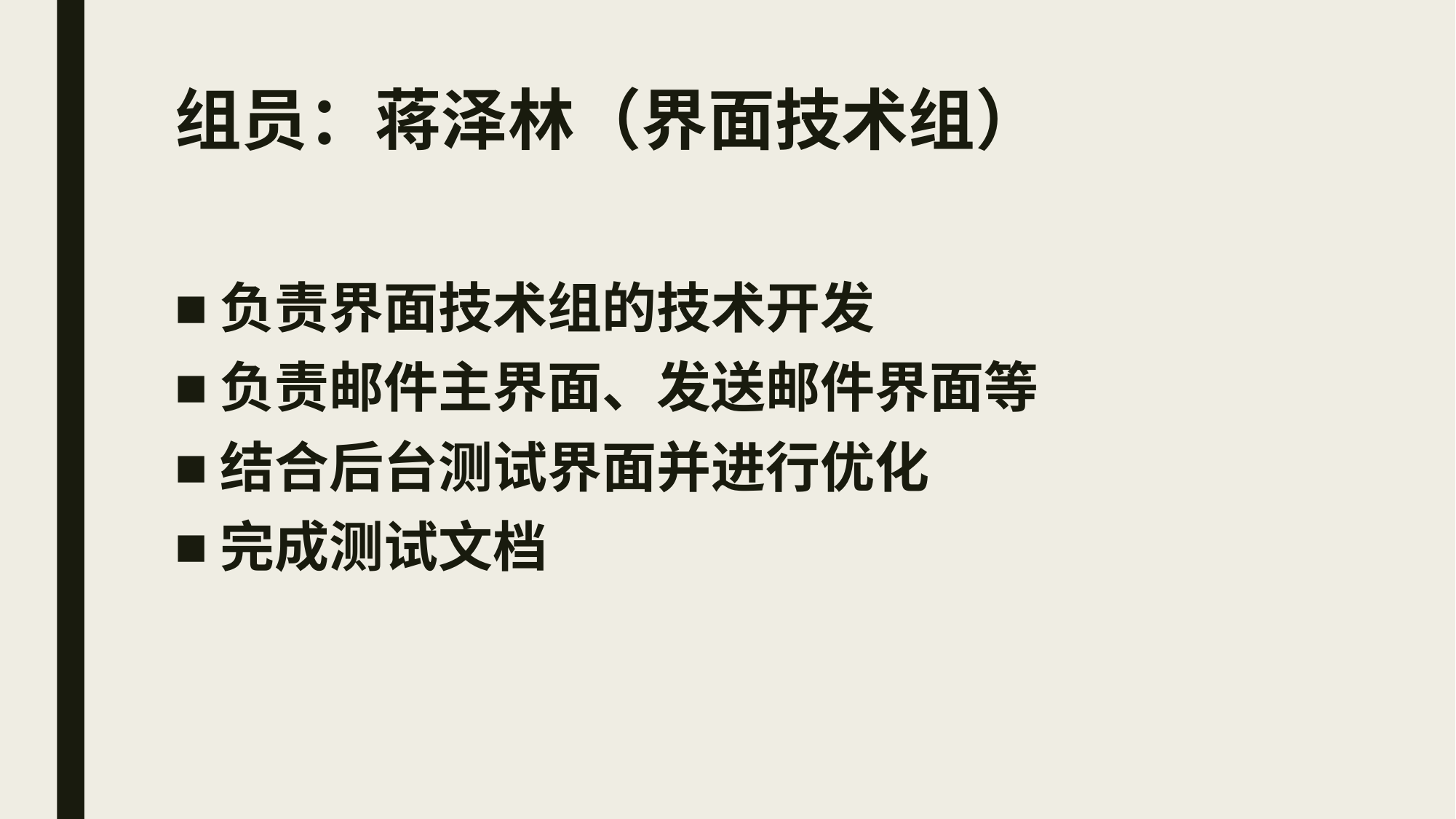

# 组员：蒋泽林（界面技术组）
负责界面技术组的技术开发
负责邮件主界面、发送邮件界面等
结合后台测试界面并进行优化
完成测试文档